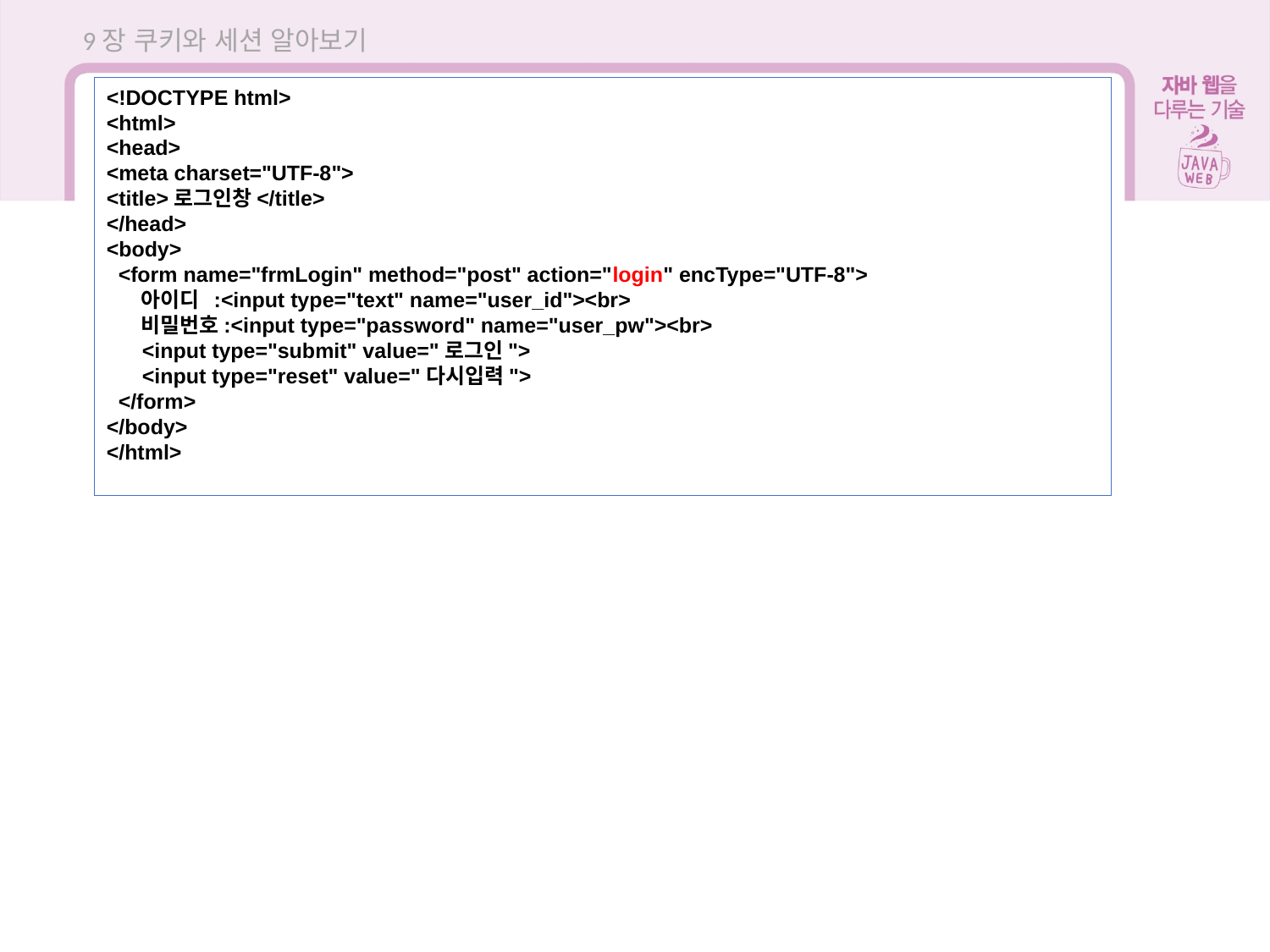

9장 쿠키와 세션 알아보기
<!DOCTYPE html>
<html>
<head>
<meta charset="UTF-8">
<title>로그인창</title>
</head>
<body>
  <form name="frmLogin" method="post" action="login" encType="UTF-8">
      아이디  :<input type="text" name="user_id"><br>
      비밀번호:<input type="password" name="user_pw"><br>
      <input type="submit" value="로그인">
      <input type="reset" value="다시입력">
  </form>
</body>
</html>

9.4 세션을 이용한 웹 페이지 연동 기능